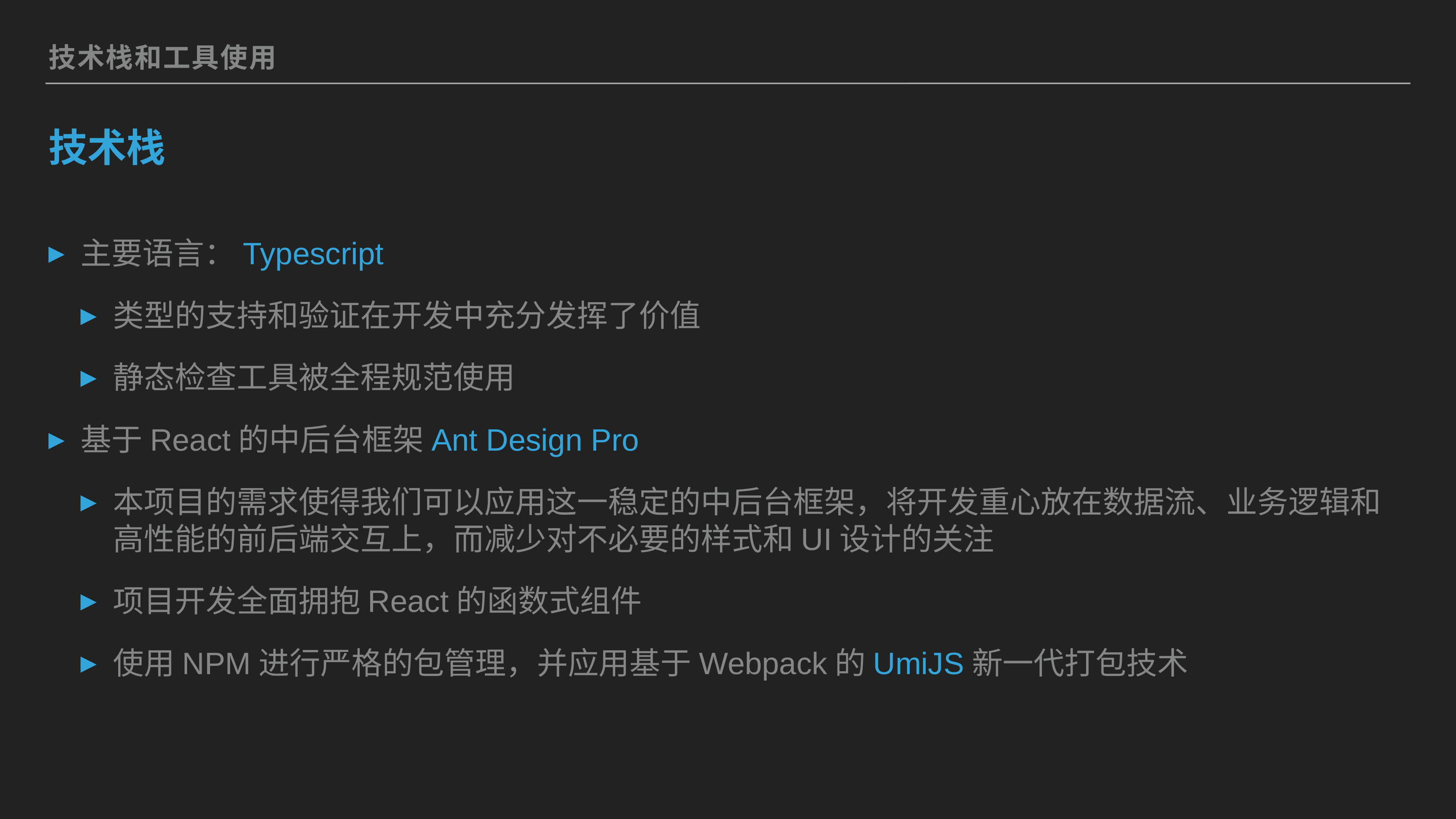

技术栈和工具使用
# 技术栈
主要语言：Typescript
类型的支持和验证在开发中充分发挥了价值
静态检查工具被全程规范使用
基于React的中后台框架Ant Design Pro
本项目的需求使得我们可以应用这一稳定的中后台框架，将开发重心放在数据流、业务逻辑和高性能的前后端交互上，而减少对不必要的样式和UI设计的关注
项目开发全面拥抱React的函数式组件
使用NPM进行严格的包管理，并应用基于Webpack的UmiJS新一代打包技术